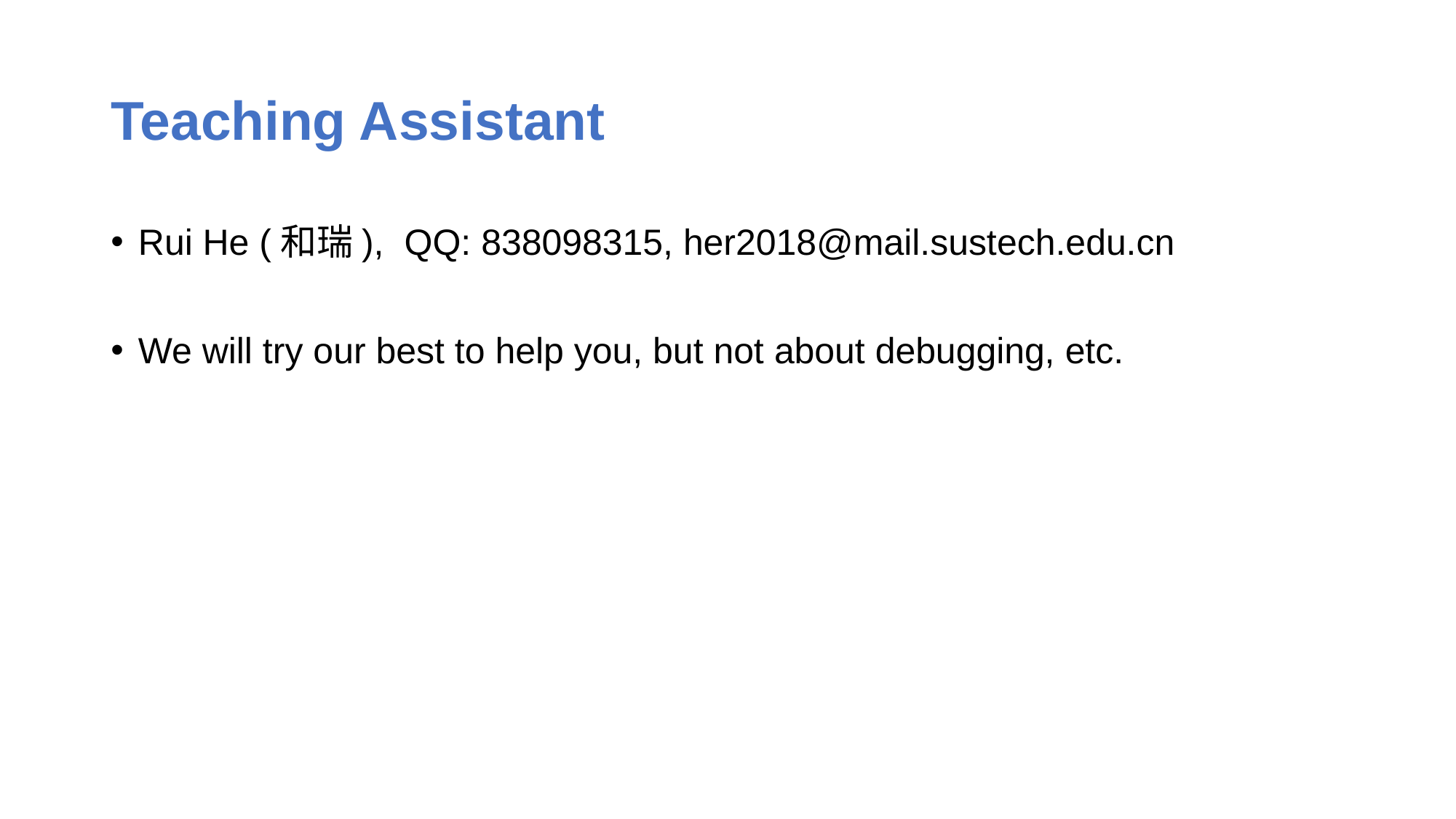

# Teaching Assistant
Rui He (和瑞),  QQ: 838098315, her2018@mail.sustech.edu.cn

We will try our best to help you, but not about debugging, etc.